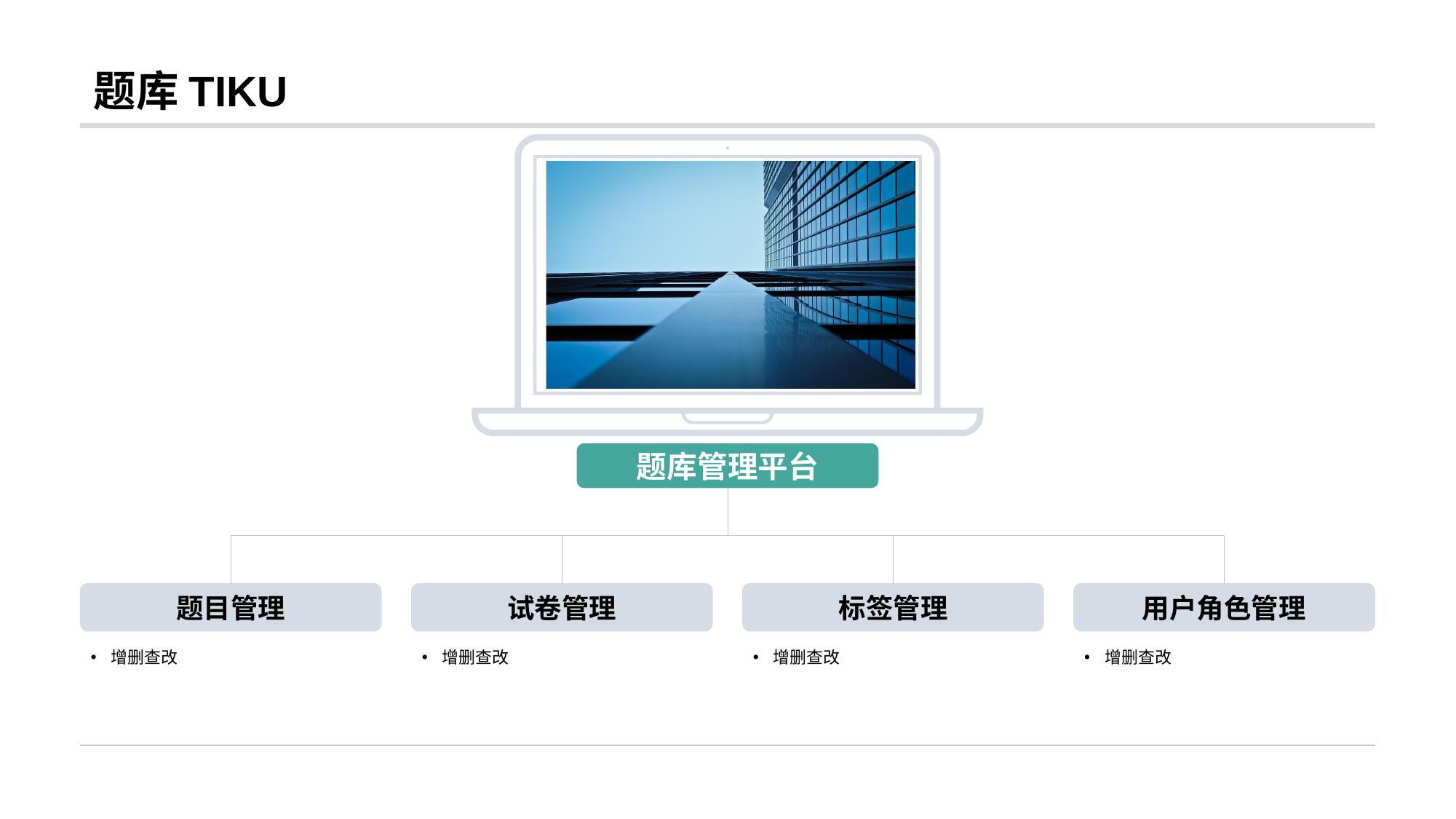

# 题库TIKU

题库管理平台
题目管理
试卷管理
标签管理
用户角色管理
增删查改
增删查改
增删查改
增删查改
9